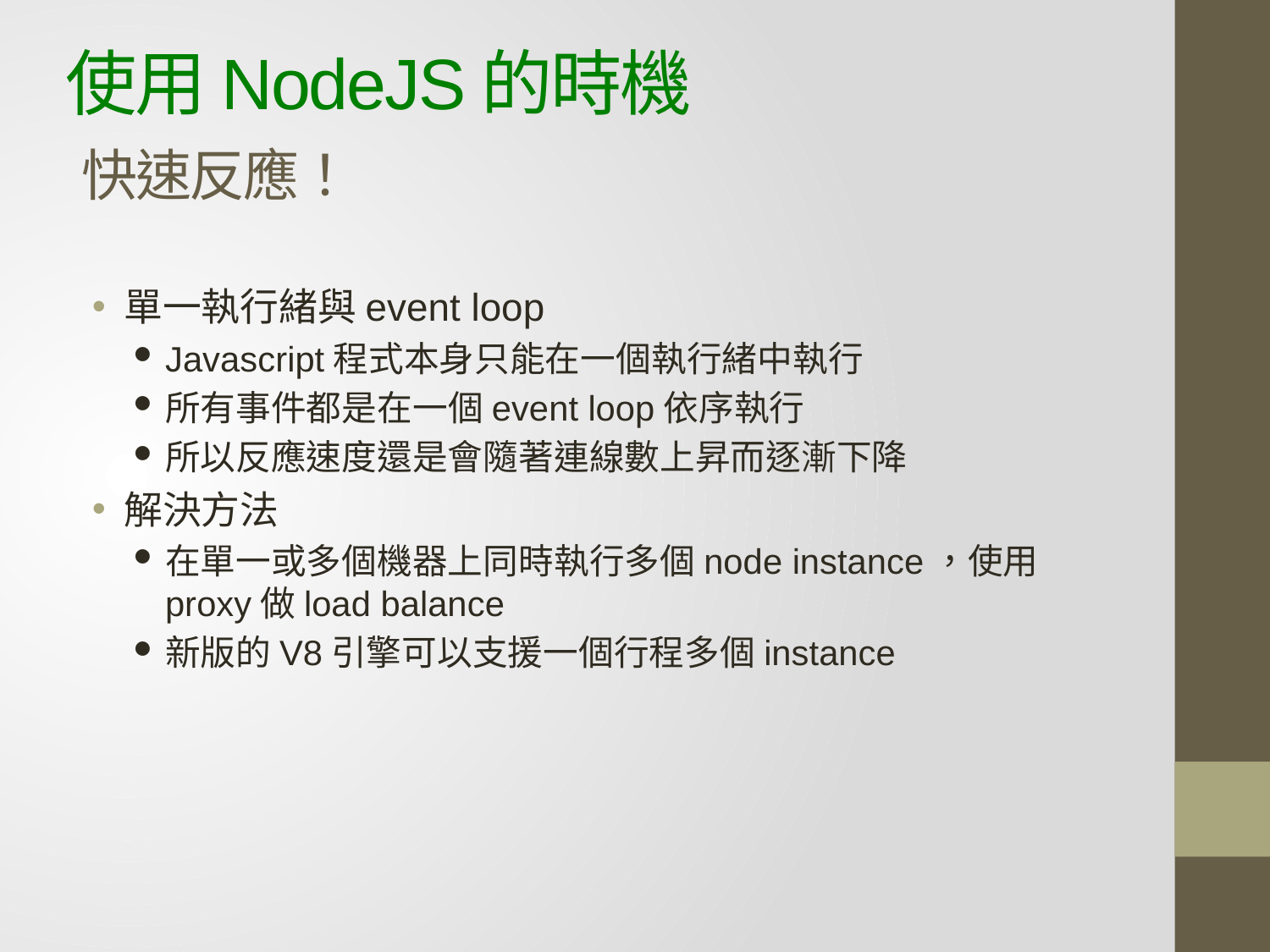

# 使用NodeJS的時機 快速反應！

單一執行緒與event loop
Javascript程式本身只能在一個執行緒中執行
所有事件都是在一個event loop依序執行
所以反應速度還是會隨著連線數上昇而逐漸下降
解決方法
在單一或多個機器上同時執行多個node instance，使用proxy做load balance
新版的V8引擎可以支援一個行程多個instance